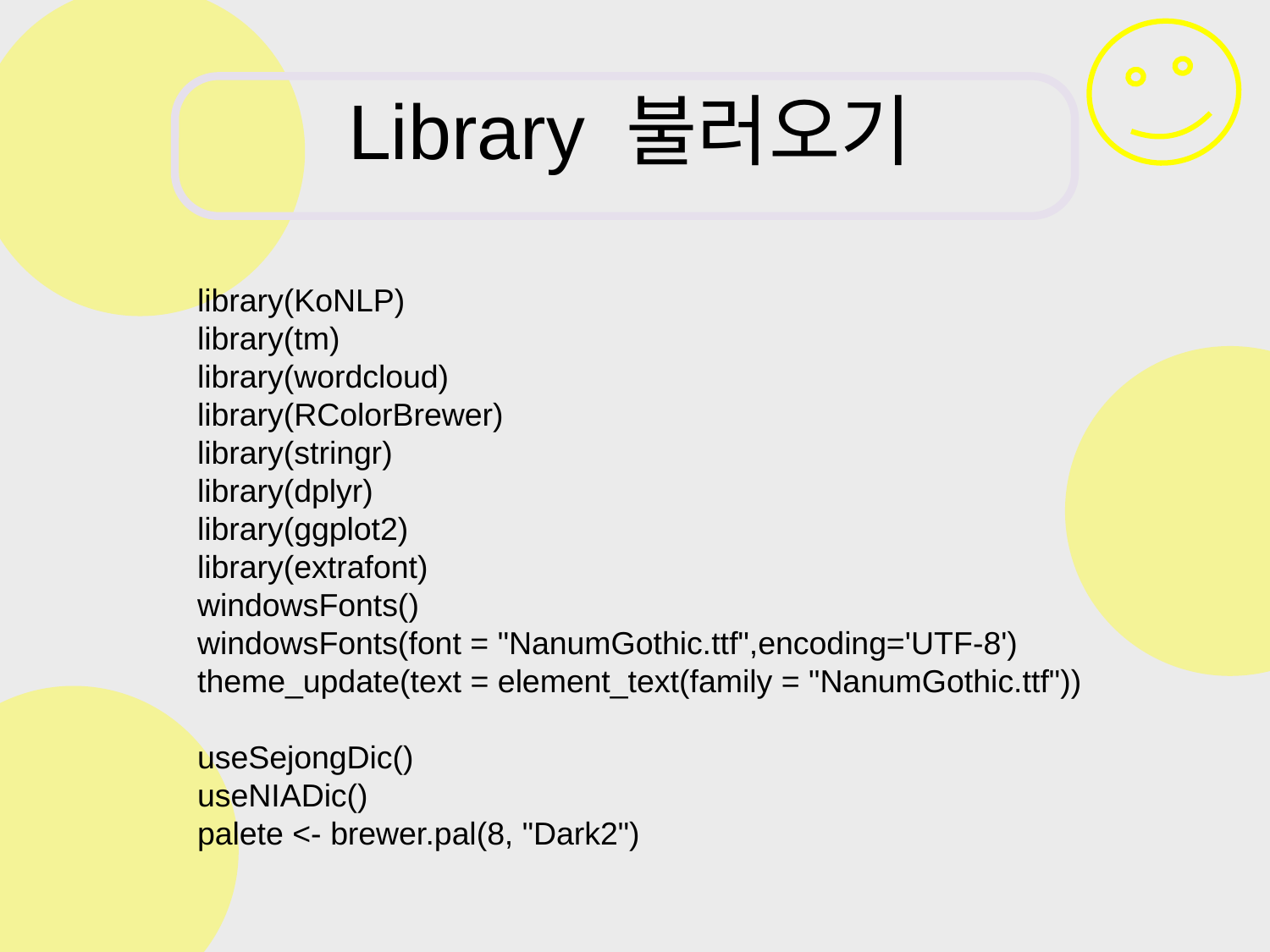

# Library 불러오기

library(KoNLP)
library(tm)
library(wordcloud)
library(RColorBrewer)
library(stringr)
library(dplyr)
library(ggplot2)
library(extrafont)
windowsFonts()
windowsFonts(font = "NanumGothic.ttf",encoding='UTF-8')
theme_update(text = element_text(family = "NanumGothic.ttf"))

useSejongDic()
useNIADic()
palete <- brewer.pal(8, "Dark2")